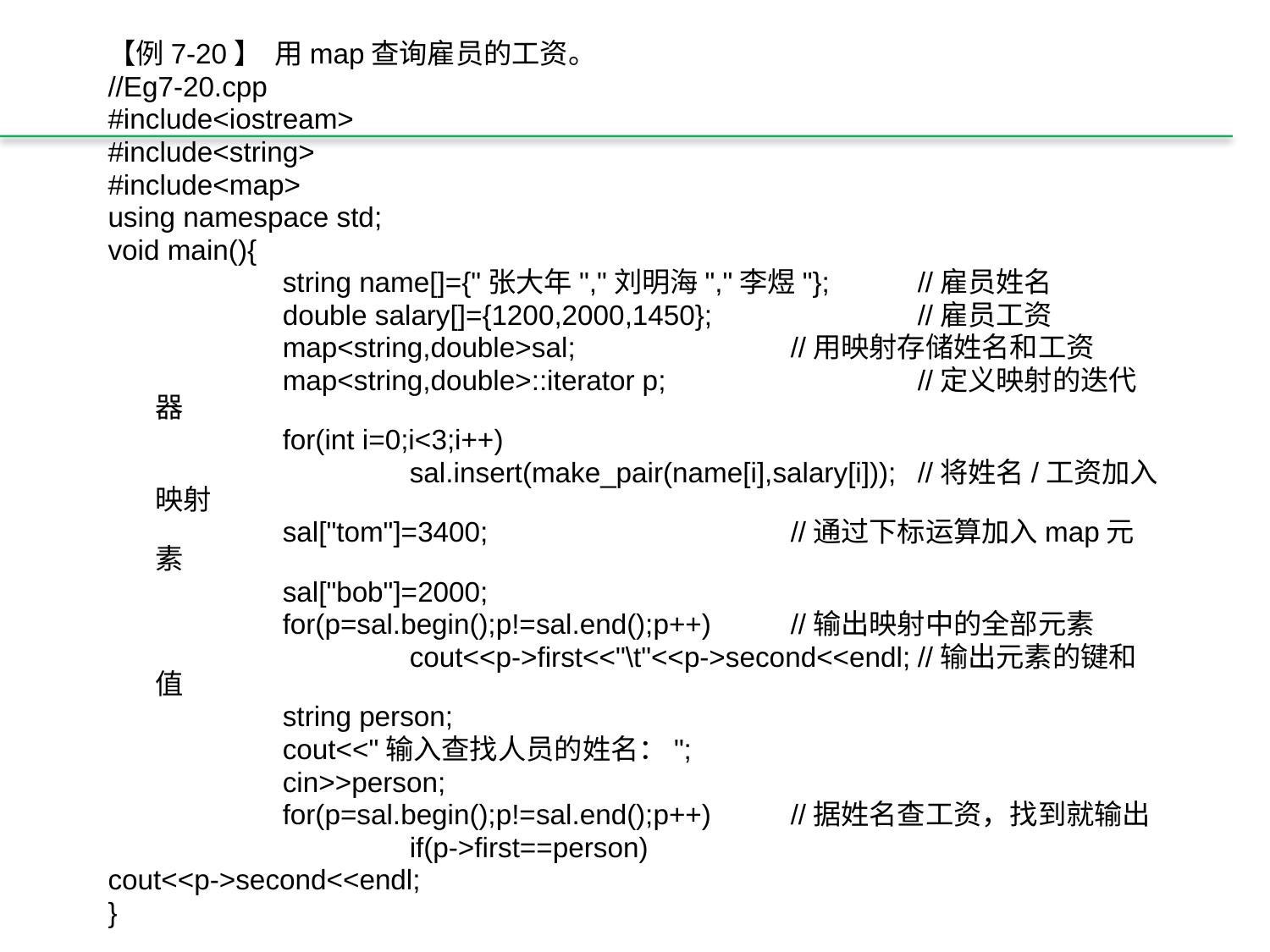

【例7-20】  用map查询雇员的工资。
//Eg7-20.cpp
#include<iostream>
#include<string>
#include<map>
using namespace std;
void main(){
		string name[]={"张大年","刘明海","李煜"};    	//雇员姓名
		double salary[]={1200,2000,1450};		//雇员工资
		map<string,double>sal;                      	//用映射存储姓名和工资
		map<string,double>::iterator p;		//定义映射的迭代器
		for(int i=0;i<3;i++)
			sal.insert(make_pair(name[i],salary[i]));	//将姓名/工资加入映射
		sal["tom"]=3400;                            	//通过下标运算加入map元素
		sal["bob"]=2000;
		for(p=sal.begin();p!=sal.end();p++)	//输出映射中的全部元素
			cout<<p->first<<"\t"<<p->second<<endl;	//输出元素的键和值
		string person;
		cout<<"输入查找人员的姓名：";
		cin>>person;
		for(p=sal.begin();p!=sal.end();p++)	//据姓名查工资，找到就输出
			if(p->first==person)
cout<<p->second<<endl;
}